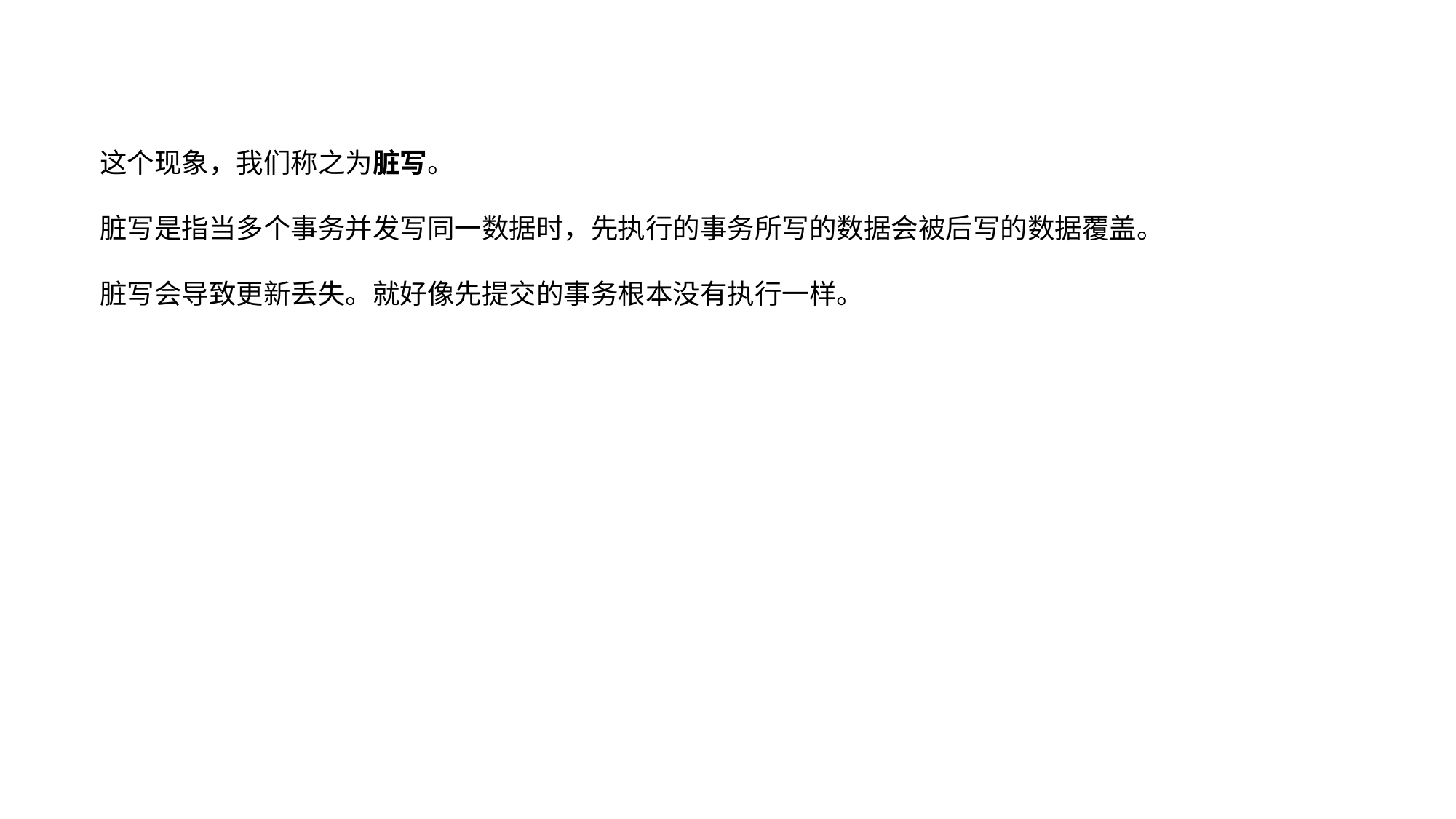

这个现象，我们称之为脏写。

脏写是指当多个事务并发写同一数据时，先执行的事务所写的数据会被后写的数据覆盖。

脏写会导致更新丢失。就好像先提交的事务根本没有执行一样。